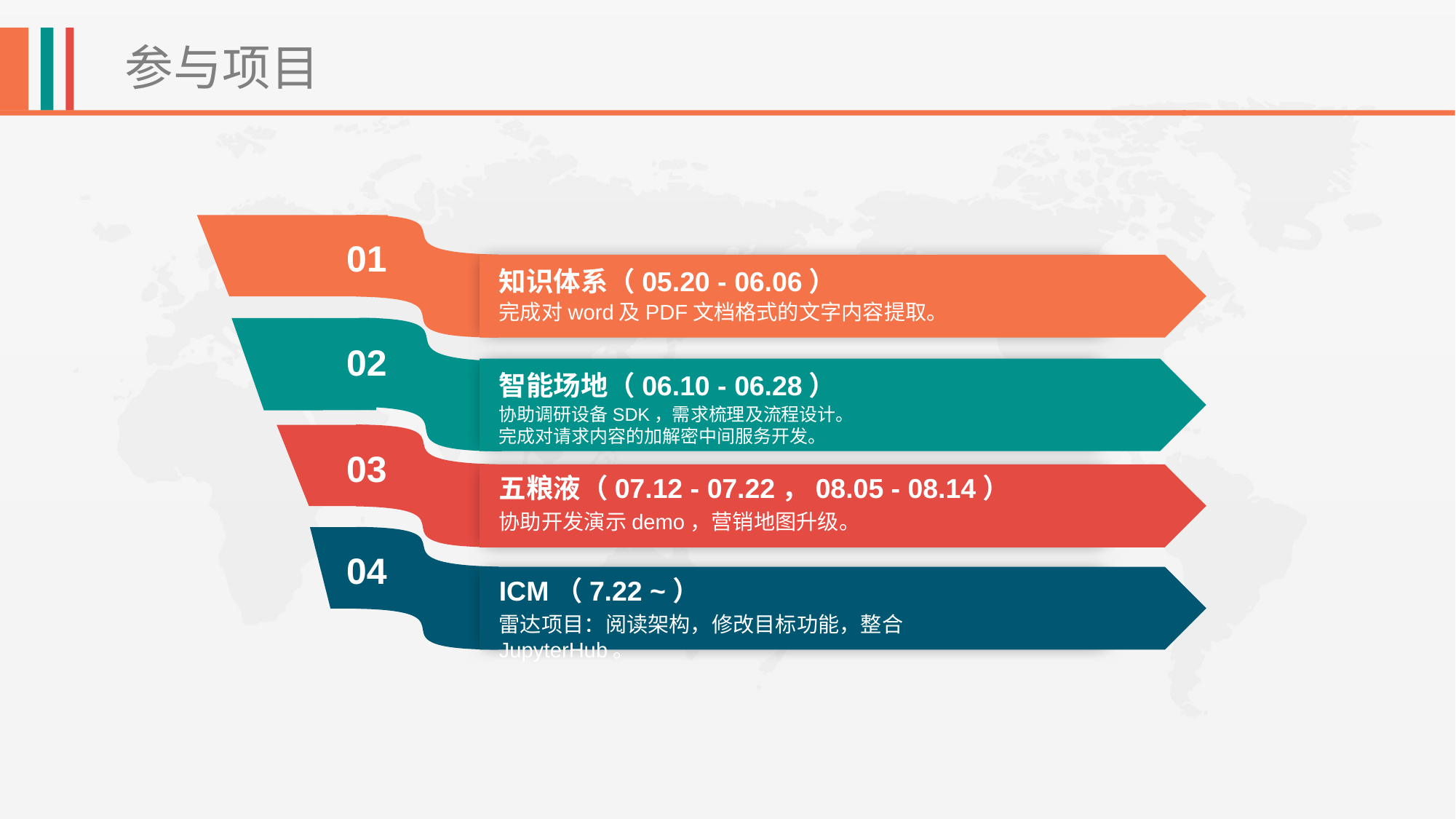

参与项目

01

知识体系（05.20 - 06.06）
完成对word及PDF文档格式的文字内容提取。

02

智能场地（06.10 - 06.28）
协助调研设备SDK，需求梳理及流程设计。
完成对请求内容的加解密中间服务开发。

03

五粮液（07.12 - 07.22，08.05 - 08.14）
协助开发演示demo，营销地图升级。

04

ICM（7.22 ~）
雷达项目：阅读架构，修改目标功能，整合JupyterHub。